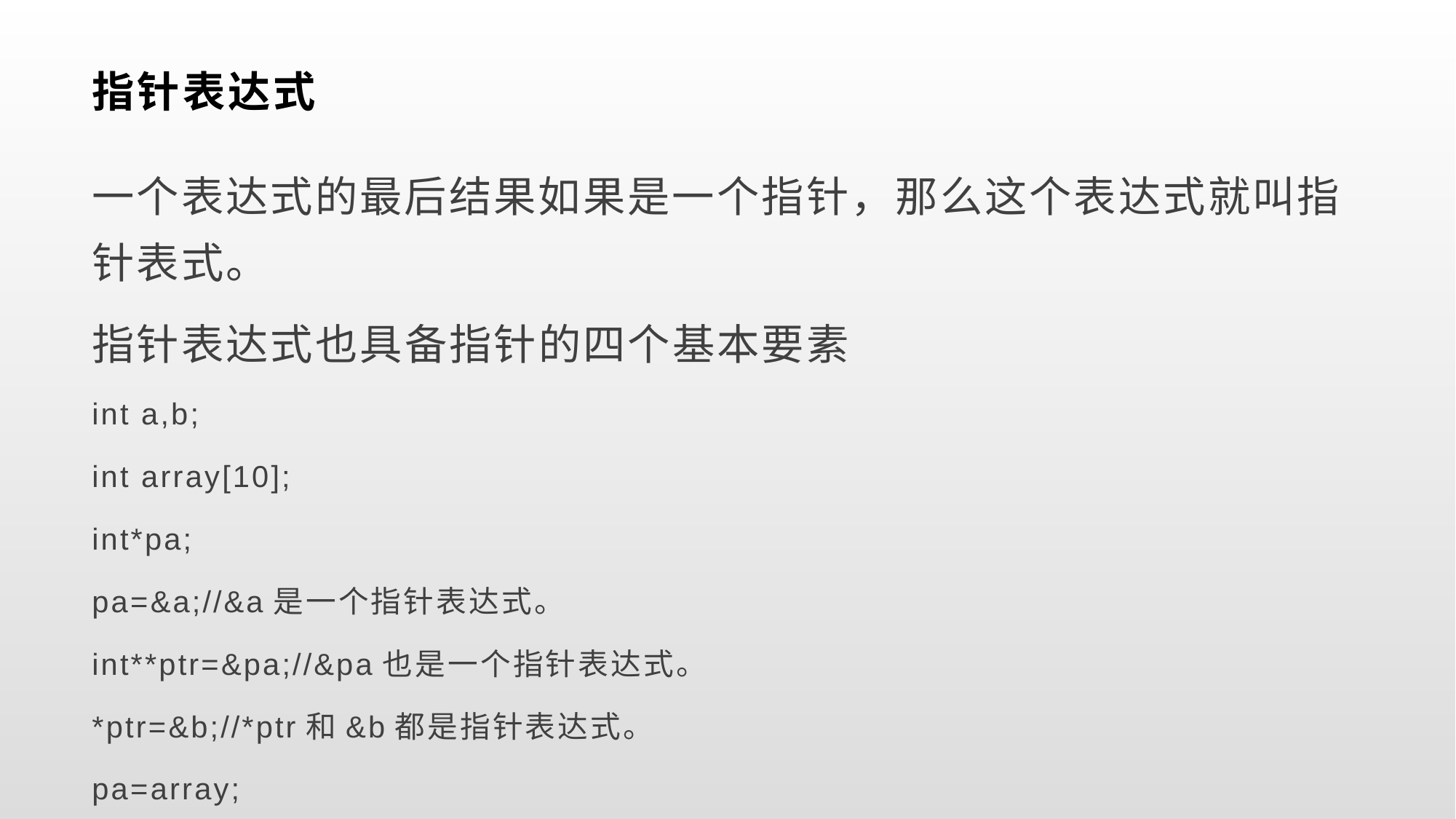

# 指针表达式
一个表达式的最后结果如果是一个指针，那么这个表达式就叫指针表式。
指针表达式也具备指针的四个基本要素
int a,b;
int array[10];
int*pa;
pa=&a;//&a是一个指针表达式。
int**ptr=&pa;//&pa也是一个指针表达式。
*ptr=&b;//*ptr和&b都是指针表达式。
pa=array;
pa++;//这也是指针表达式。